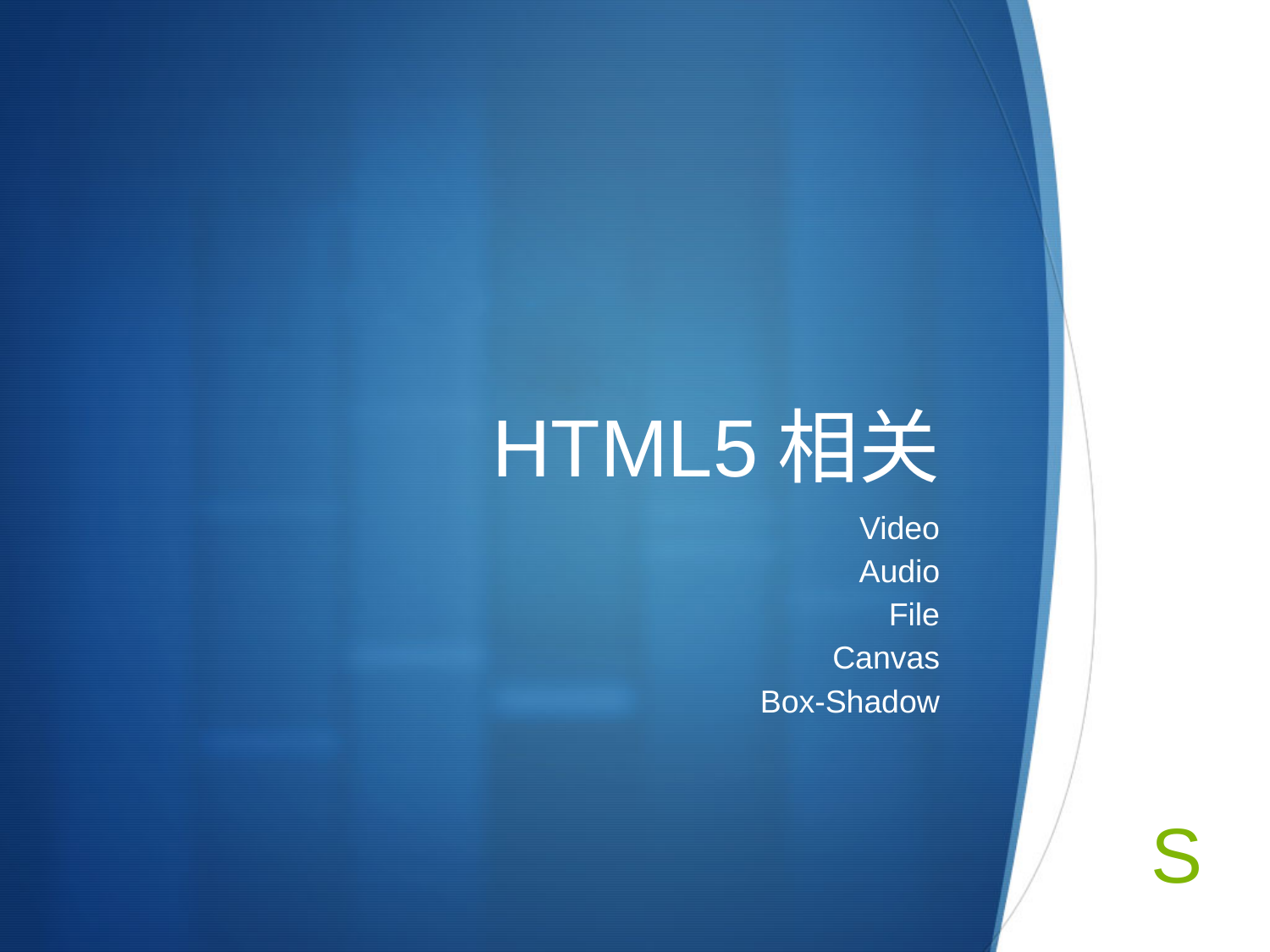

# HTML5相关
Video
Audio
File
Canvas
Box-Shadow